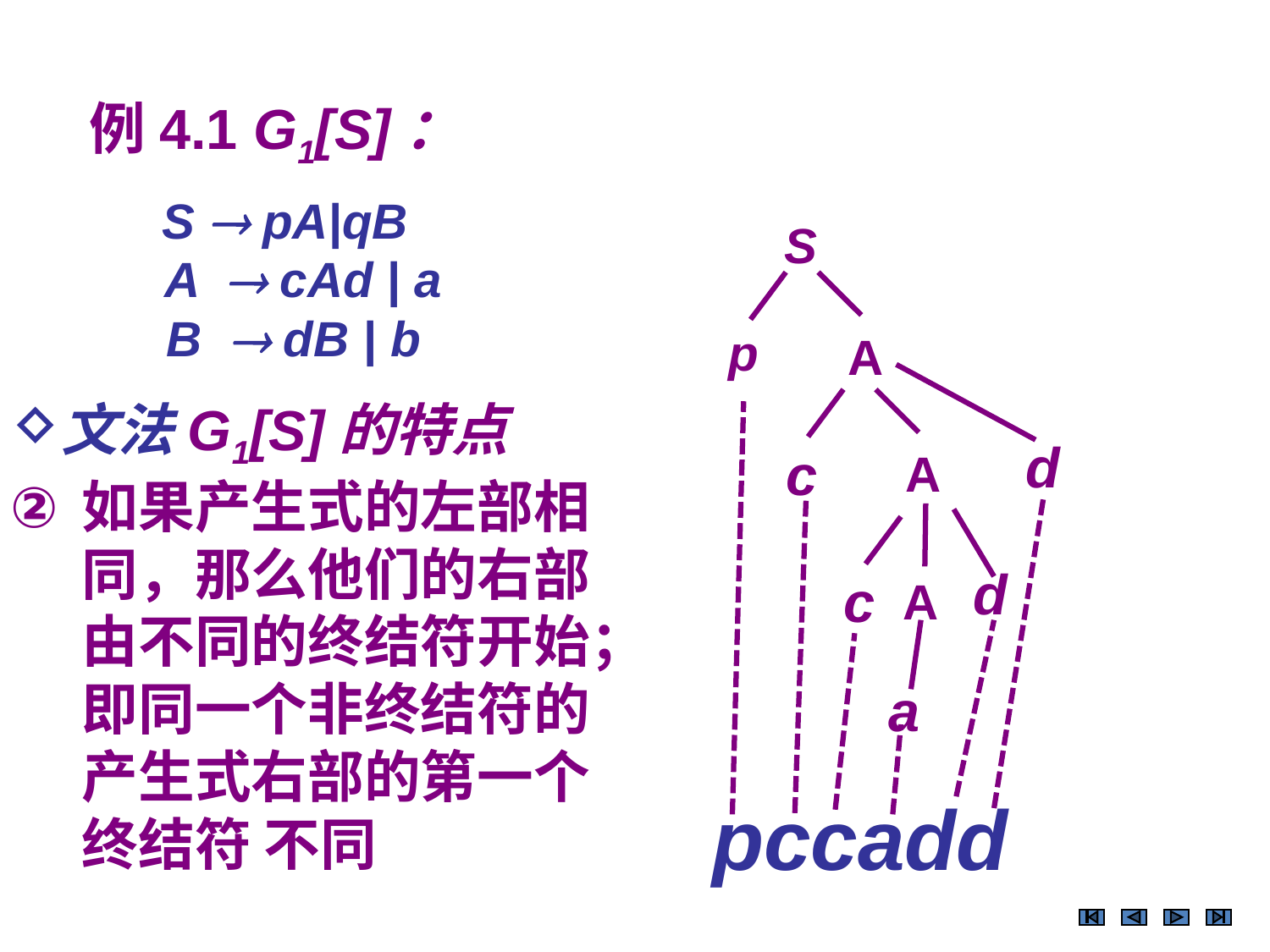

例4.1 G1[S]：

           S → pA|qB	         	 A  → cAd | a
	 B  → dB | b
S

p
A

文法G1[S]的特点
如果产生式的左部相同，那么他们的右部由不同的终结符开始；即同一个非终结符的产生式右部的第一个终结符 不同

d
c
A

d
c
A

a

           pccadd